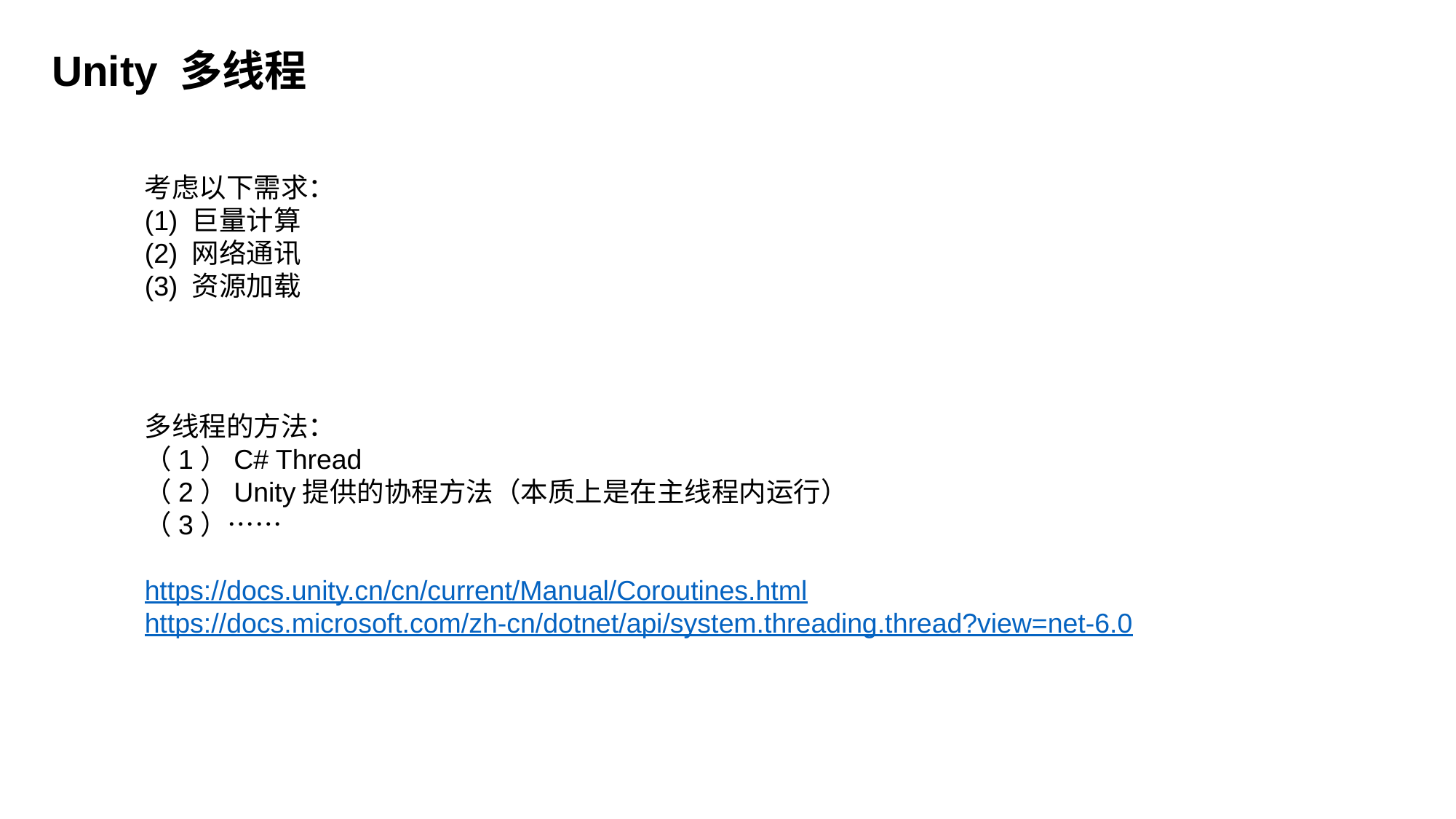

Unity 多线程
考虑以下需求：
(1) 巨量计算
(2) 网络通讯
(3) 资源加载
多线程的方法：
（1）C# Thread
（2）Unity提供的协程方法（本质上是在主线程内运行）
（3）……

https://docs.unity.cn/cn/current/Manual/Coroutines.html
https://docs.microsoft.com/zh-cn/dotnet/api/system.threading.thread?view=net-6.0